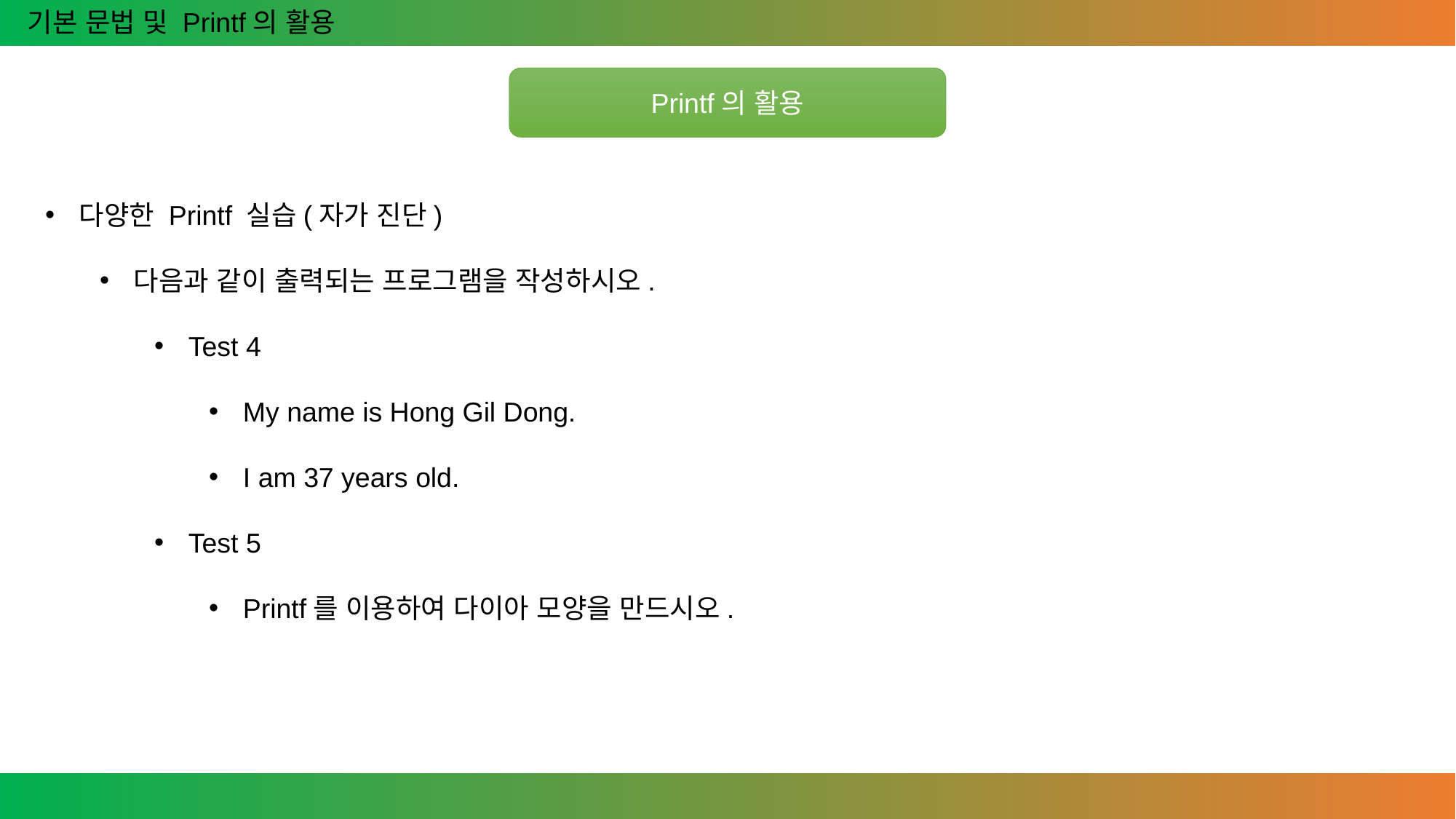

기본 문법 및 Printf의 활용
Printf의 활용
다양한 Printf 실습(자가 진단)
다음과 같이 출력되는 프로그램을 작성하시오.
Test 4
My name is Hong Gil Dong.
I am 37 years old.
Test 5
Printf를 이용하여 다이아 모양을 만드시오.